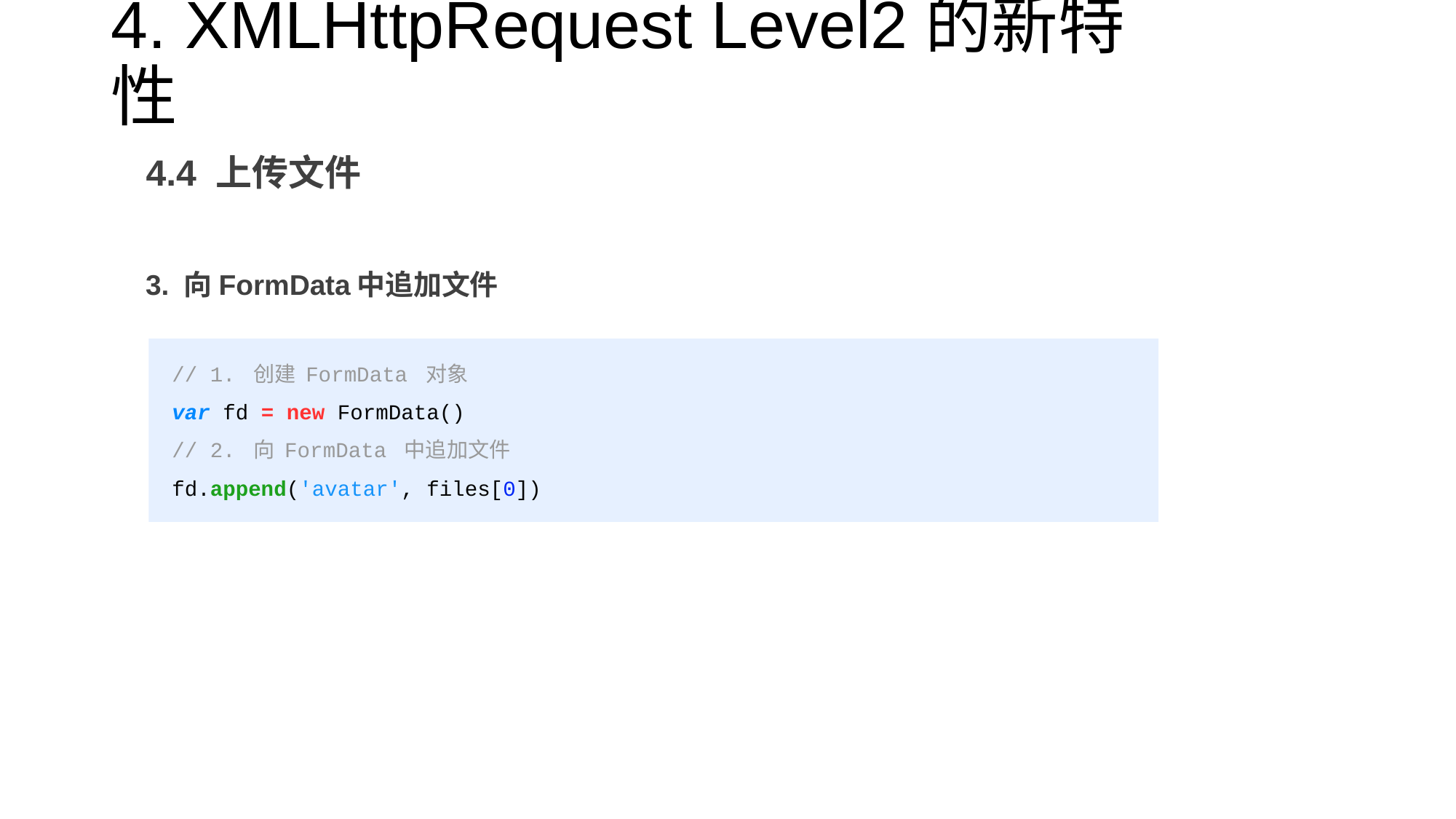

# 4. XMLHttpRequest Level2的新特性
4.4 上传文件
3. 向FormData中追加文件

 // 1. 创建 FormData 对象
 var fd = new FormData()
 // 2. 向 FormData 中追加文件
 fd.append('avatar', files[0])